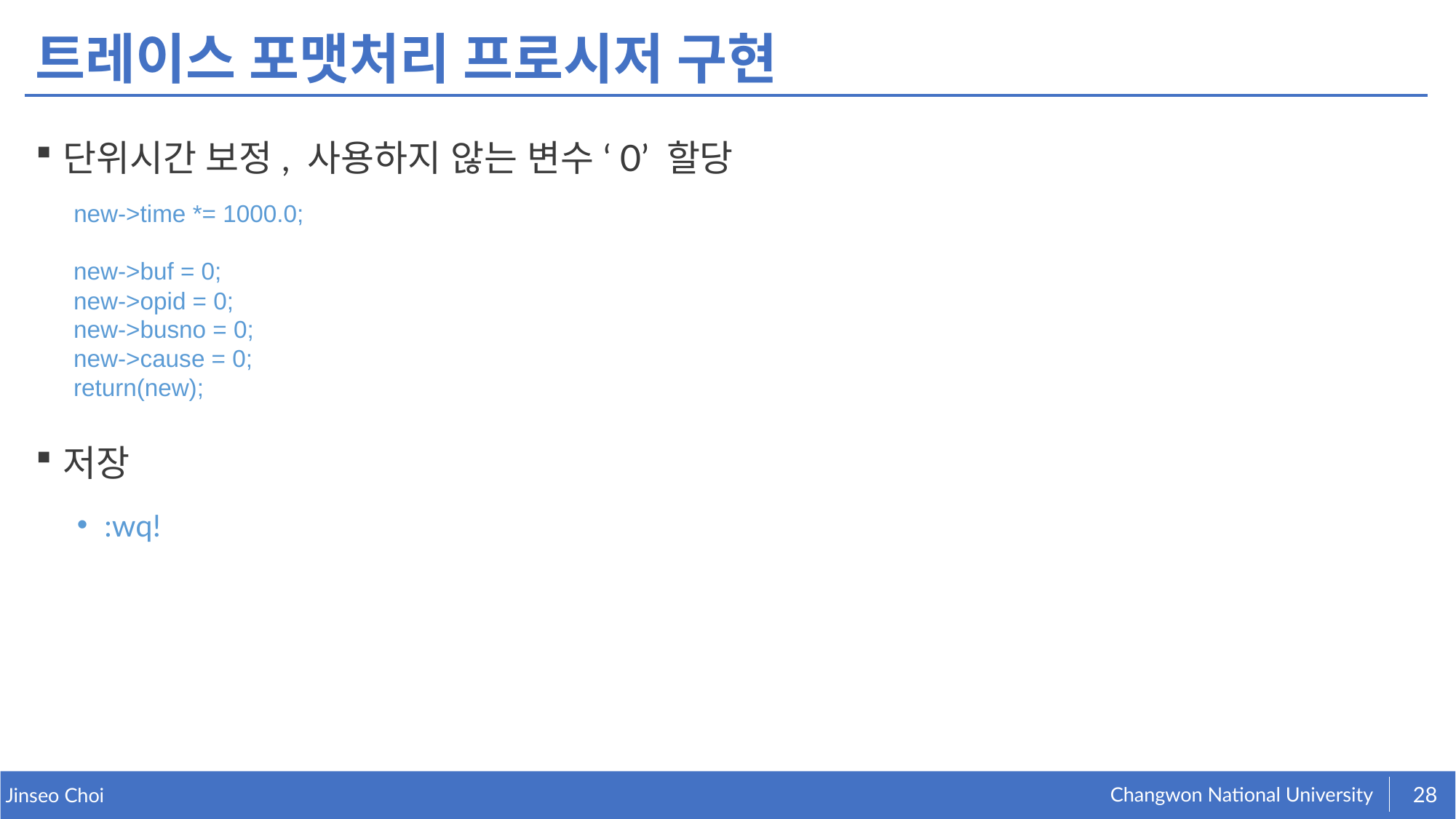

# 트레이스 포맷처리 프로시저 구현
단위시간 보정, 사용하지 않는 변수 ‘0’ 할당

저장
:wq!

   new->time *= 1000.0;  
   new->buf = 0;
   new->opid = 0;
   new->busno = 0;
   new->cause = 0;
   return(new);
28